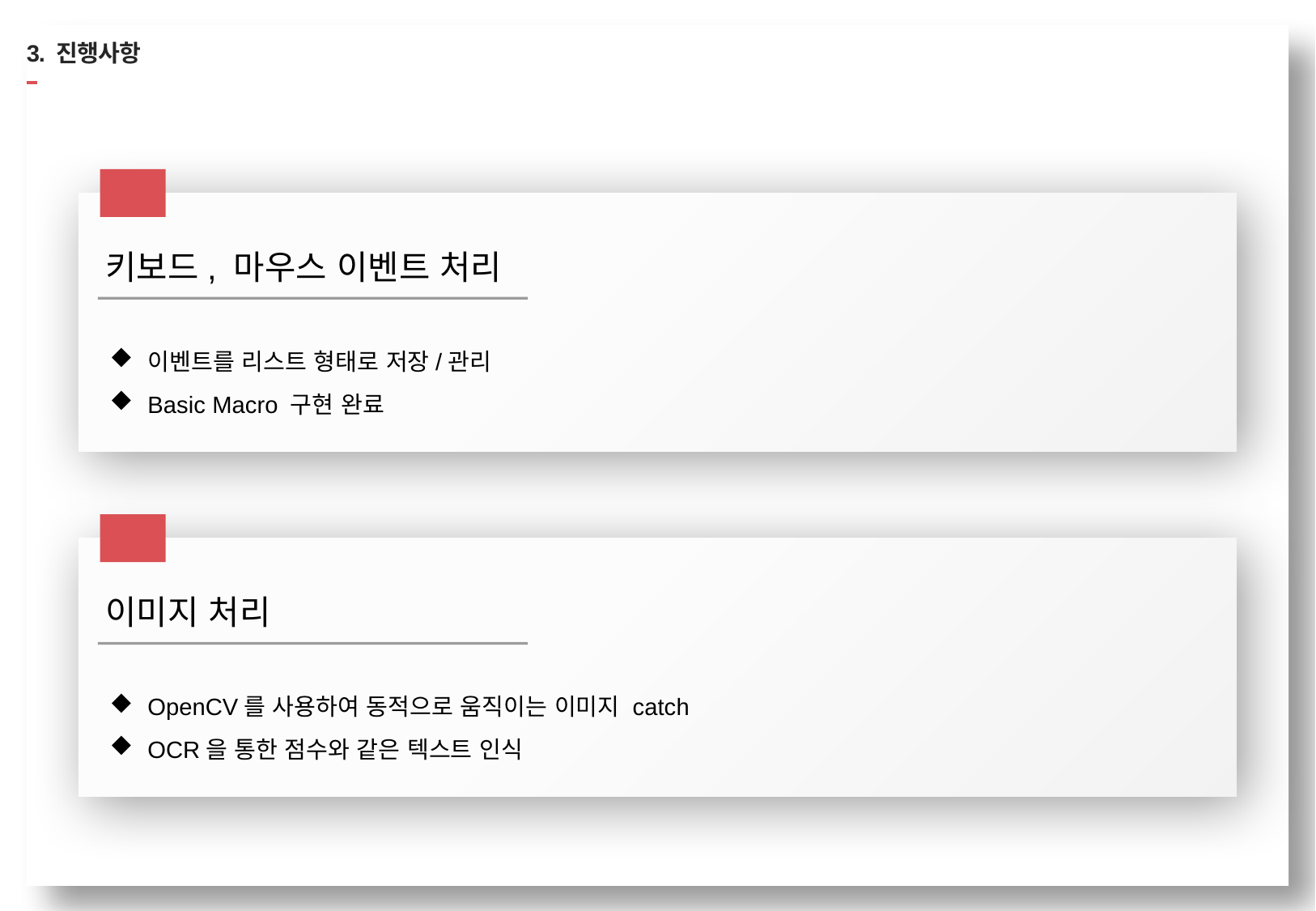

# 3. 진행사항

01

 키보드, 마우스 이벤트 처리

이벤트를 리스트 형태로 저장/관리
Basic Macro 구현 완료
02

 이미지 처리
OpenCV를 사용하여 동적으로 움직이는 이미지 catch
OCR을 통한 점수와 같은 텍스트 인식